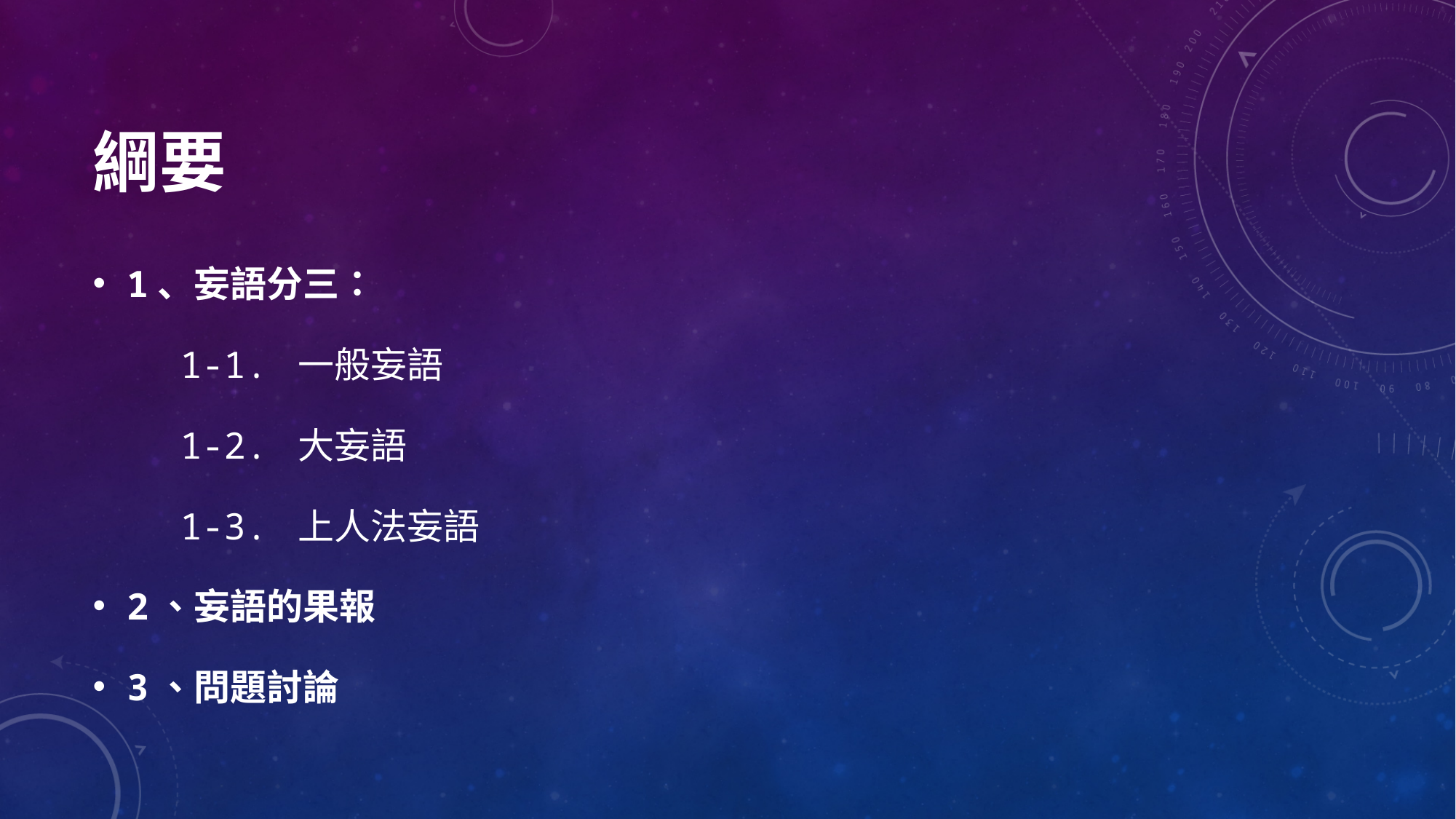

# 綱要
1、妄語分三：
    1-1. 一般妄語
    1-2. 大妄語
    1-3. 上人法妄語
2、妄語的果報
3、問題討論